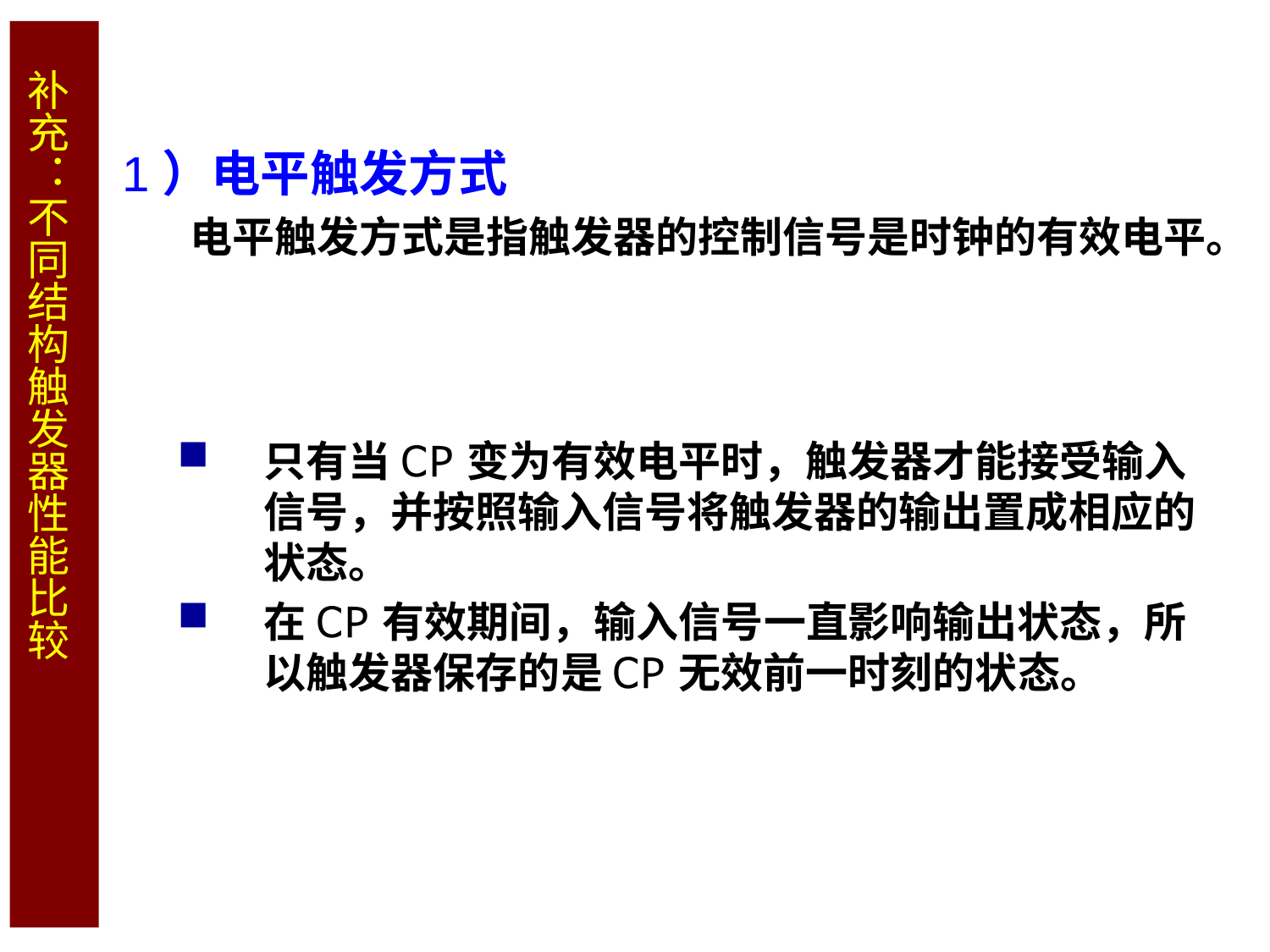

补充：不同结构触发器性能比较
1）电平触发方式
      电平触发方式是指触发器的控制信号是时钟的有效电平。
只有当CP变为有效电平时，触发器才能接受输入信号，并按照输入信号将触发器的输出置成相应的状态。
在CP有效期间，输入信号一直影响输出状态，所以触发器保存的是CP无效前一时刻的状态。